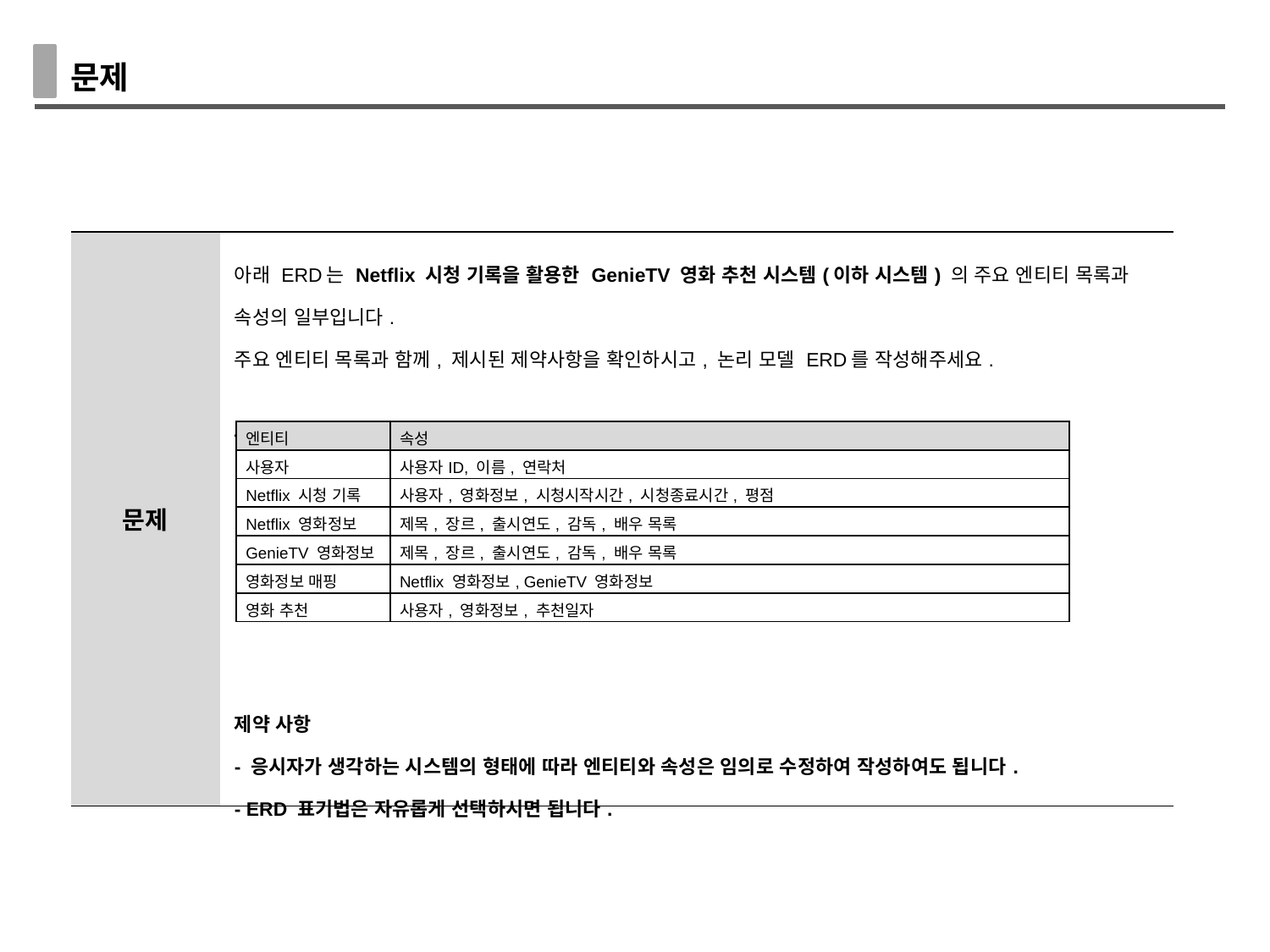

문제
| 문제 | 아래 ERD는 Netflix 시청 기록을 활용한 GenieTV 영화 추천 시스템(이하 시스템) 의 주요 엔티티 목록과 속성의 일부입니다. 주요 엔티티 목록과 함께, 제시된 제약사항을 확인하시고, 논리 모델 ERD를 작성해주세요. 주요 엔티티, 속성 목록 (일부) 제약 사항 - 응시자가 생각하는 시스템의 형태에 따라 엔티티와 속성은 임의로 수정하여 작성하여도 됩니다. - ERD 표기법은 자유롭게 선택하시면 됩니다. |
| --- | --- |
| 엔티티 | 속성 |
| --- | --- |
| 사용자 | 사용자ID, 이름, 연락처 |
| Netflix 시청 기록 | 사용자, 영화정보, 시청시작시간, 시청종료시간, 평점 |
| Netflix 영화정보 | 제목, 장르, 출시연도, 감독, 배우 목록 |
| GenieTV 영화정보 | 제목, 장르, 출시연도, 감독, 배우 목록 |
| 영화정보 매핑 | Netflix 영화정보, GenieTV 영화정보 |
| 영화 추천 | 사용자, 영화정보, 추천일자 |